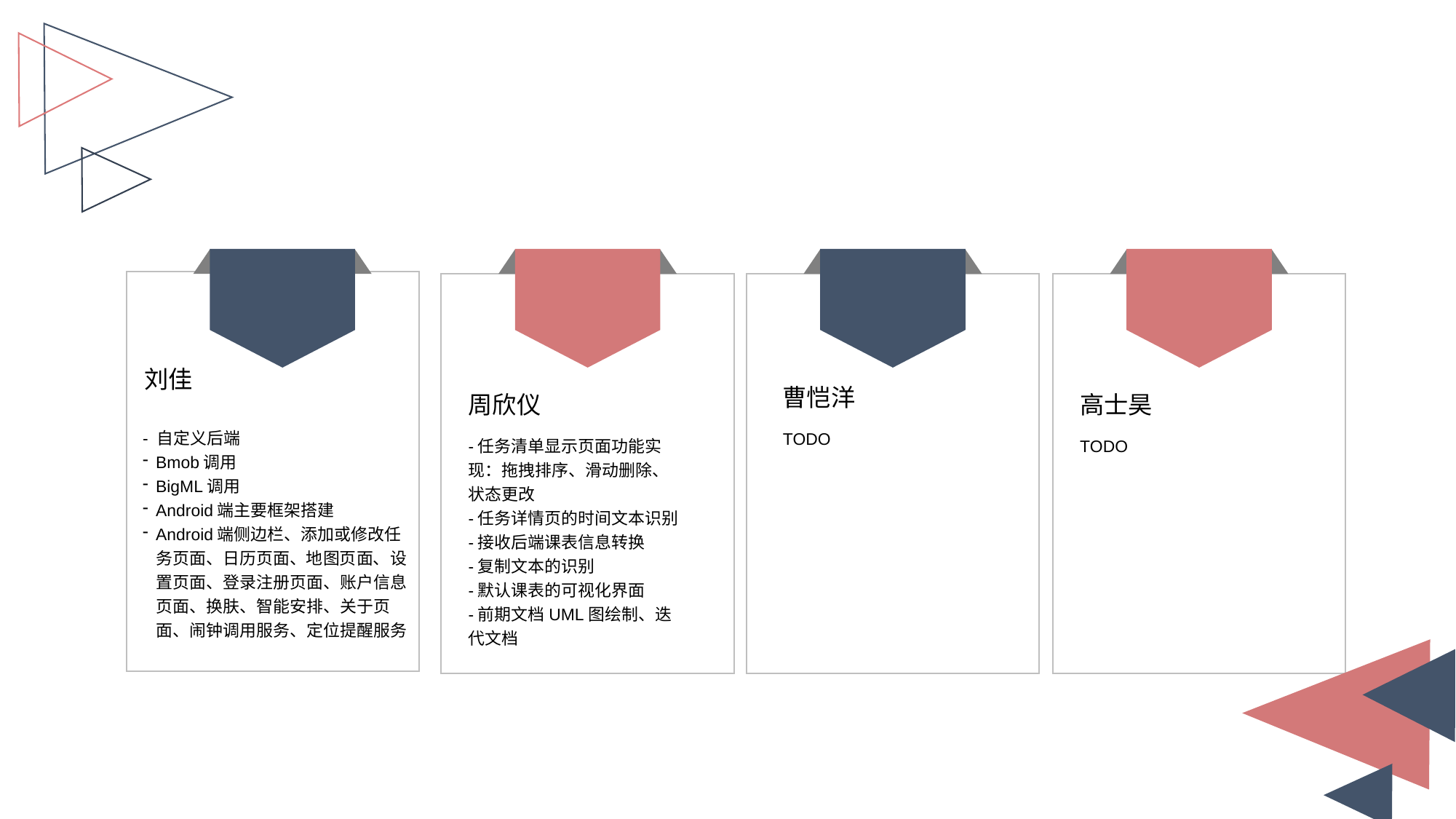

刘佳
- 自定义后端
Bmob调用
BigML调用
Android端主要框架搭建
Android端侧边栏、添加或修改任务页面、日历页面、地图页面、设置页面、登录注册页面、账户信息页面、换肤、智能安排、关于页面、闹钟调用服务、定位提醒服务
曹恺洋
TODO
周欣仪
-任务清单显示页面功能实现：拖拽排序、滑动删除、状态更改
-任务详情页的时间文本识别
-接收后端课表信息转换
-复制文本的识别
-默认课表的可视化界面
-前期文档UML图绘制、迭代文档

高士昊
TODO